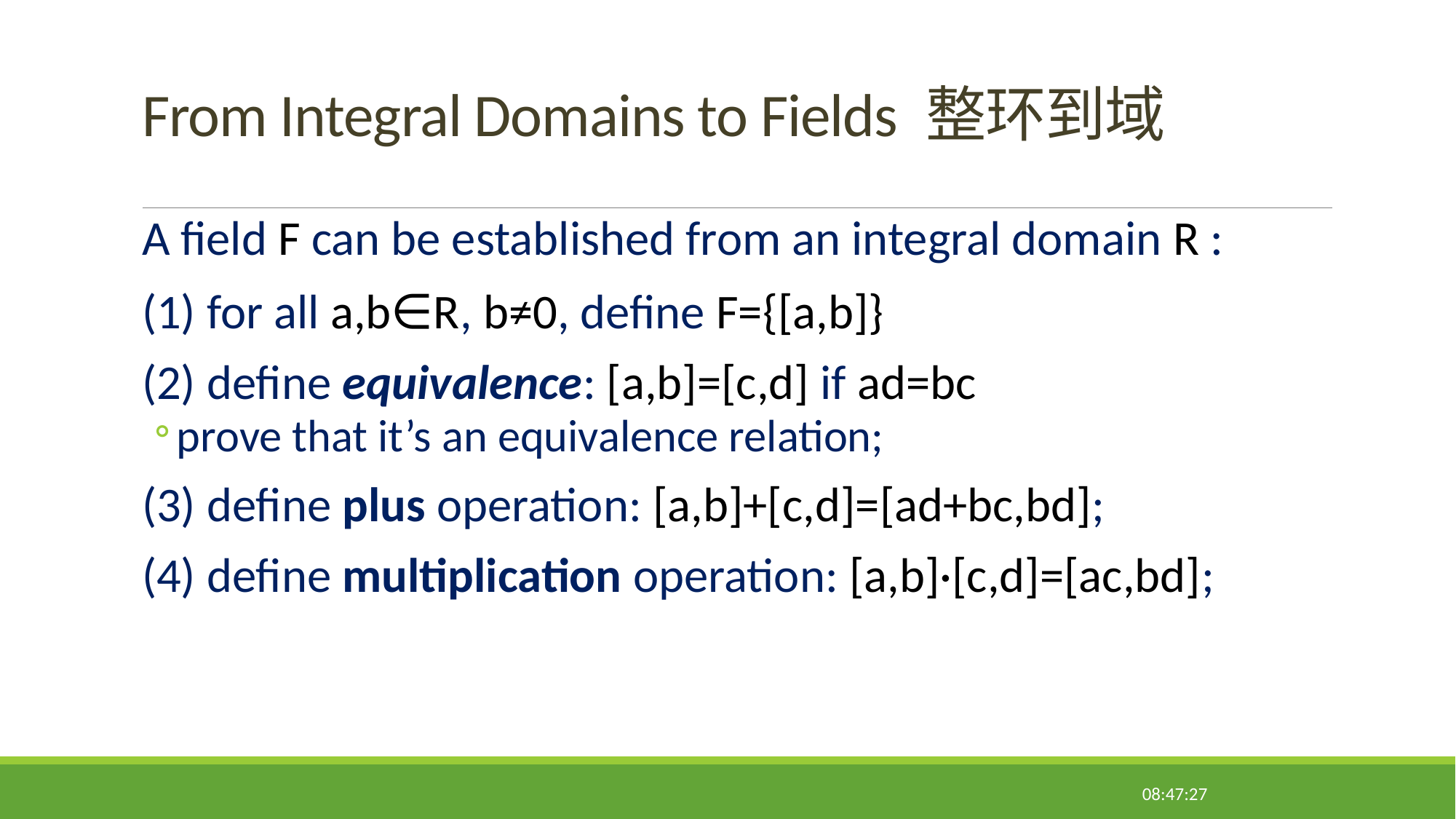

# From Integral Domains to Fields 整环到域
A field F can be established from an integral domain R :
(1) for all a,b∈R, b≠0, define F={[a,b]}
(2) define equivalence: [a,b]=[c,d] if ad=bc
prove that it’s an equivalence relation;
(3) define plus operation: [a,b]+[c,d]=[ad+bc,bd];
(4) define multiplication operation: [a,b]·[c,d]=[ac,bd];
08:47:27